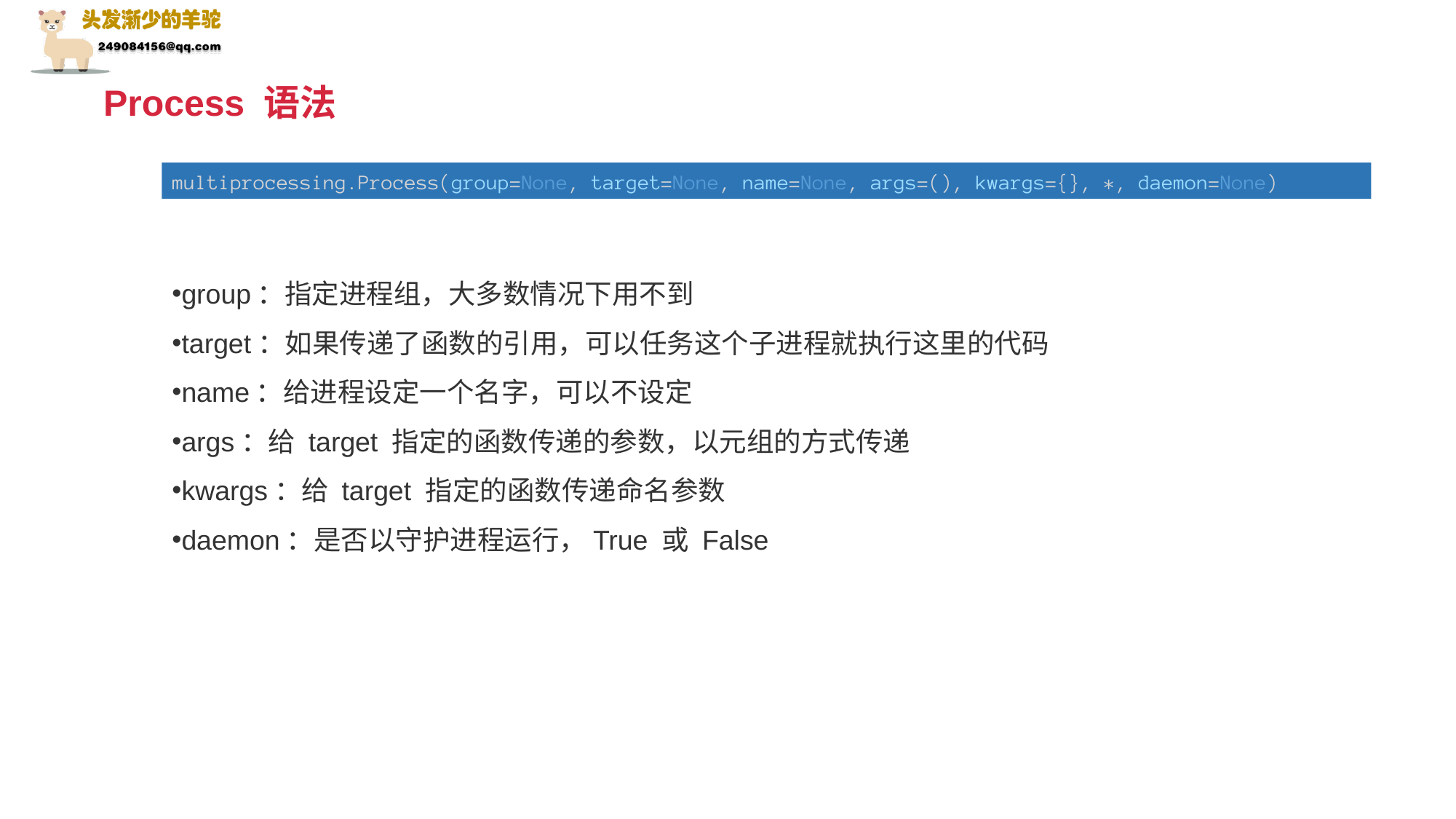

Process 语法
multiprocessing.Process(group=None, target=None, name=None, args=(), kwargs={}, *, daemon=None)
group：指定进程组，大多数情况下用不到
target：如果传递了函数的引用，可以任务这个子进程就执行这里的代码
name：给进程设定一个名字，可以不设定
args：给 target 指定的函数传递的参数，以元组的方式传递
kwargs：给 target 指定的函数传递命名参数
daemon：是否以守护进程运行，True 或 False